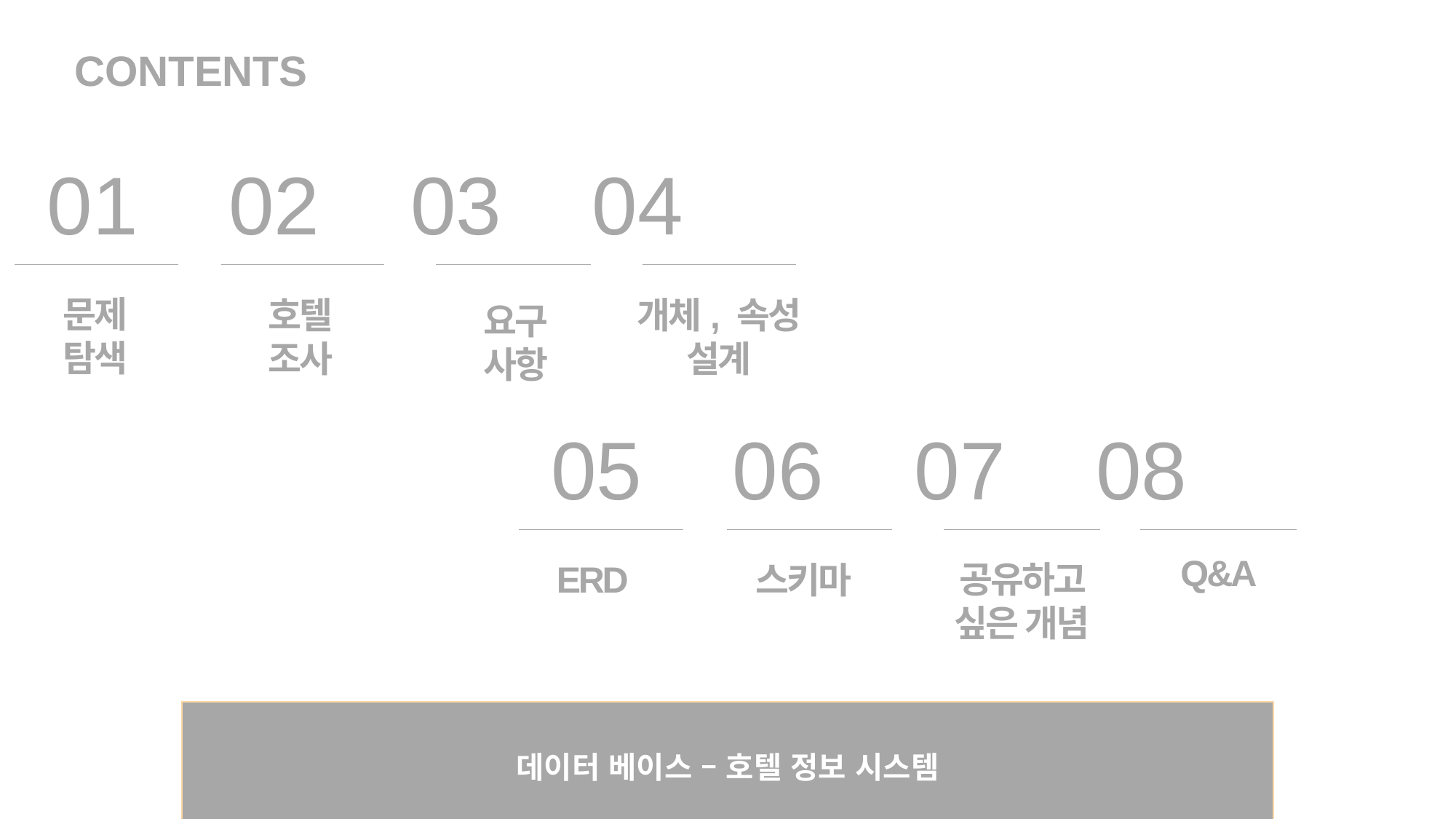

CONTENTS
 01    02    03    04
문제
탐색
호텔
조사
개체, 속성
설계
요구
사항

 05    06    07    08
ERD
공유하고 싶은 개념
스키마
Q&A
데이터 베이스 – 호텔 정보 시스템